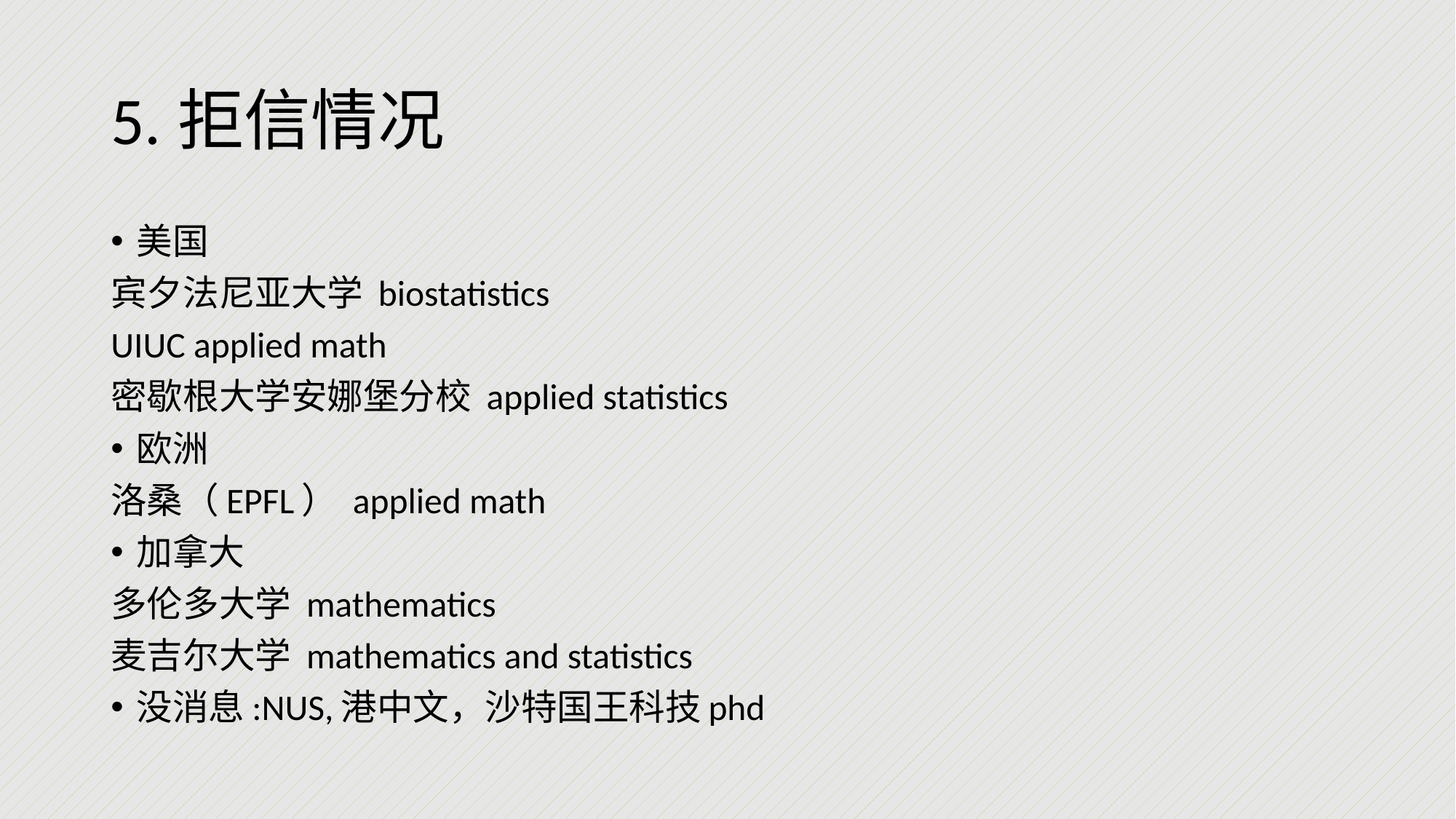

# 5.拒信情况
美国
宾夕法尼亚大学 biostatistics
UIUC applied math
密歇根大学安娜堡分校 applied statistics
欧洲
洛桑（EPFL） applied math
加拿大
多伦多大学 mathematics
麦吉尔大学 mathematics and statistics
没消息:NUS,港中文，沙特国王科技phd